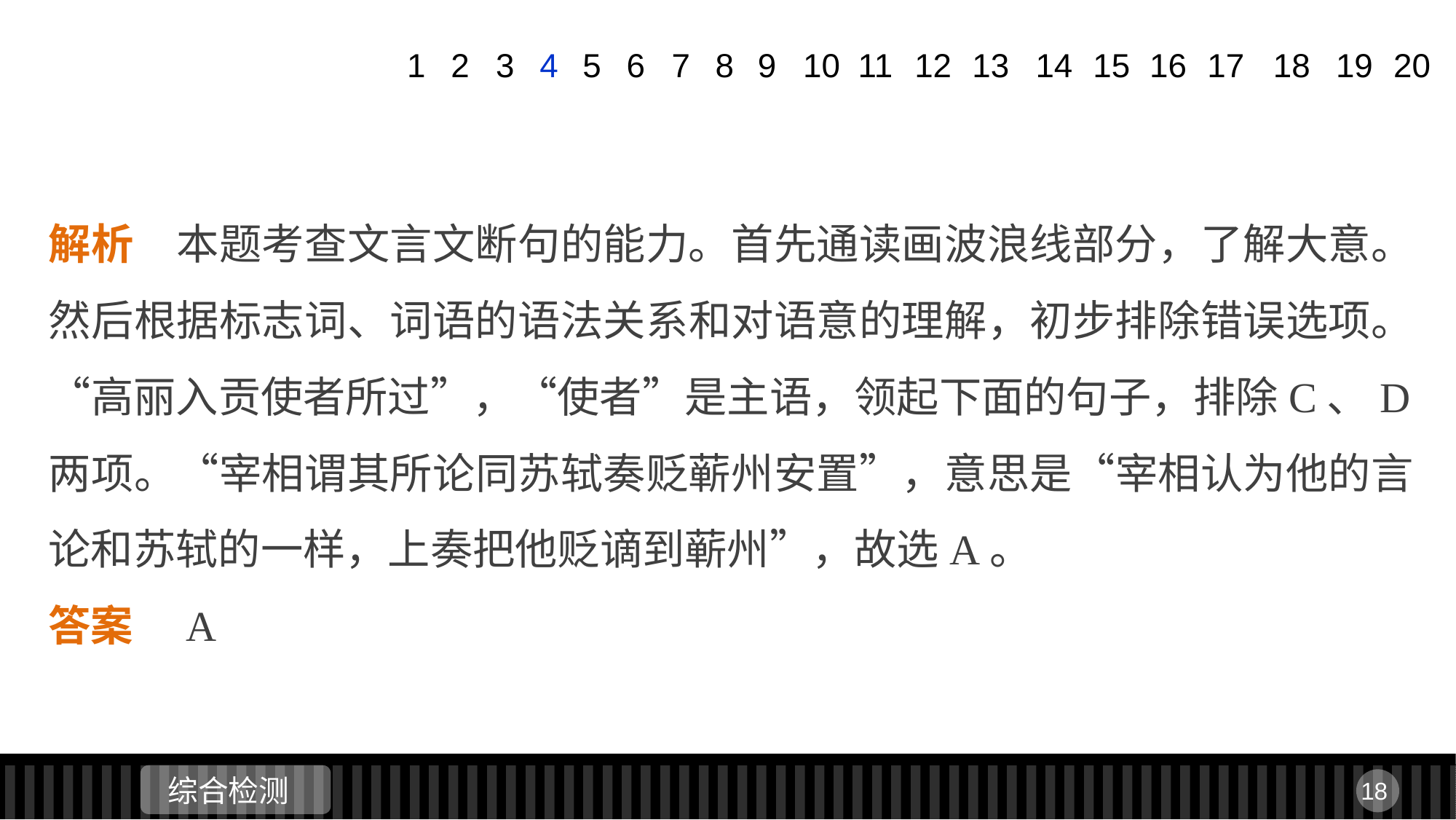

1
2
3
4
5
6
7
8
9
11
12
13
14
15
16
17
18
19
20
10
解析　本题考查文言文断句的能力。首先通读画波浪线部分，了解大意。然后根据标志词、词语的语法关系和对语意的理解，初步排除错误选项。“高丽入贡使者所过”，“使者”是主语，领起下面的句子，排除C、D两项。“宰相谓其所论同苏轼奏贬蕲州安置”，意思是“宰相认为他的言论和苏轼的一样，上奏把他贬谪到蕲州”，故选A。
答案　A